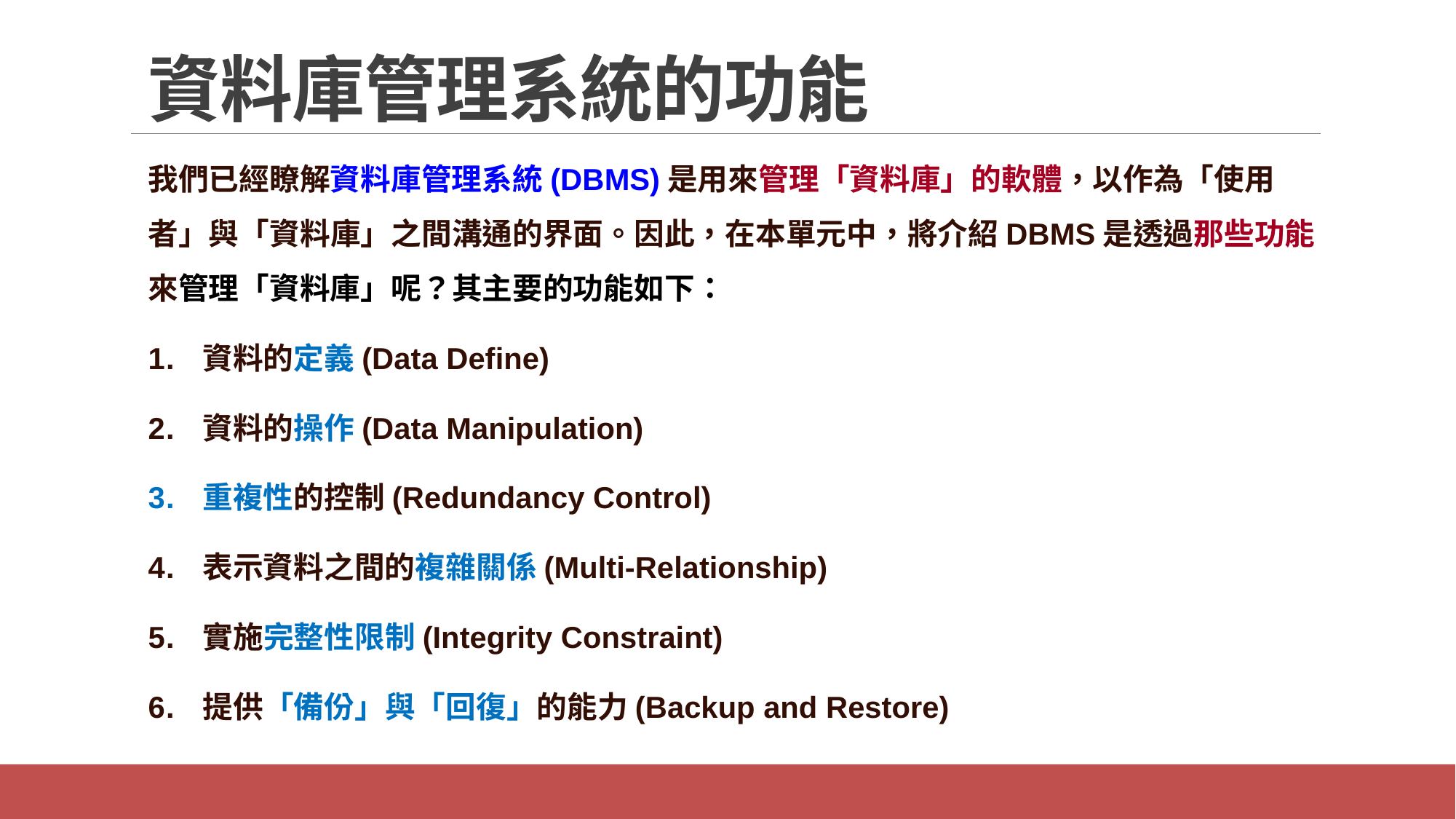

# 資料庫管理系統的功能
我們已經瞭解資料庫管理系統(DBMS)是用來管理「資料庫」的軟體，以作為「使用者」與「資料庫」之間溝通的界面。因此，在本單元中，將介紹DBMS是透過那些功能來管理「資料庫」呢？其主要的功能如下：
資料的定義(Data Define)
資料的操作(Data Manipulation)
重複性的控制(Redundancy Control)
表示資料之間的複雜關係(Multi-Relationship)
實施完整性限制(Integrity Constraint)
提供「備份」與「回復」的能力(Backup and Restore)